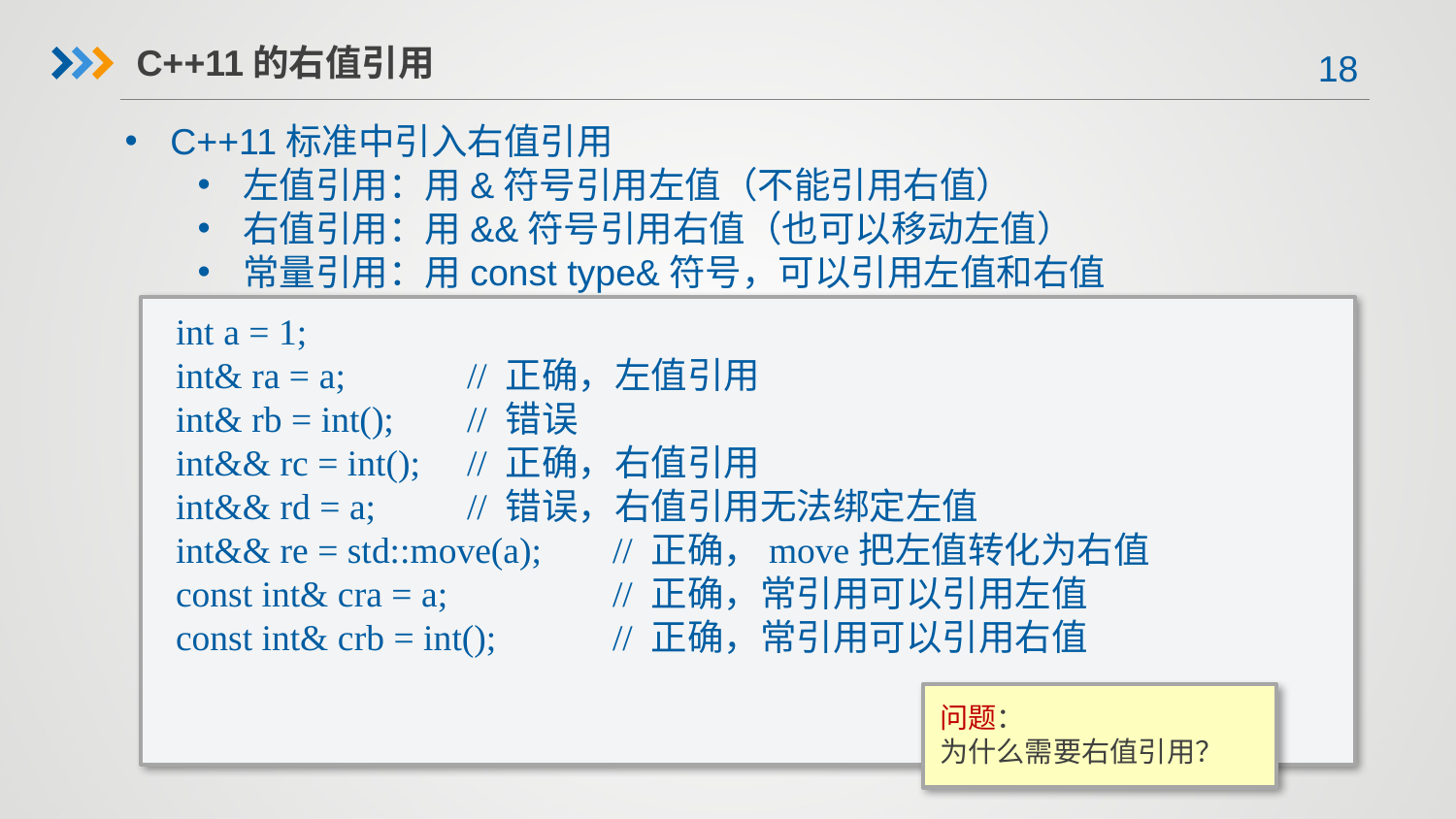

C++11的右值引用
C++11标准中引入右值引用
左值引用：用&符号引用左值（不能引用右值）
右值引用：用&&符号引用右值（也可以移动左值）
常量引用：用const type&符号，可以引用左值和右值

int a = 1;
int& ra = a;	// 正确，左值引用
int& rb = int();	// 错误
int&& rc = int();	// 正确，右值引用
int&& rd = a;	// 错误，右值引用无法绑定左值
int&& re = std::move(a);	// 正确，move把左值转化为右值
const int& cra = a;		// 正确，常引用可以引用左值
const int& crb = int();	// 正确，常引用可以引用右值

问题：
为什么需要右值引用？